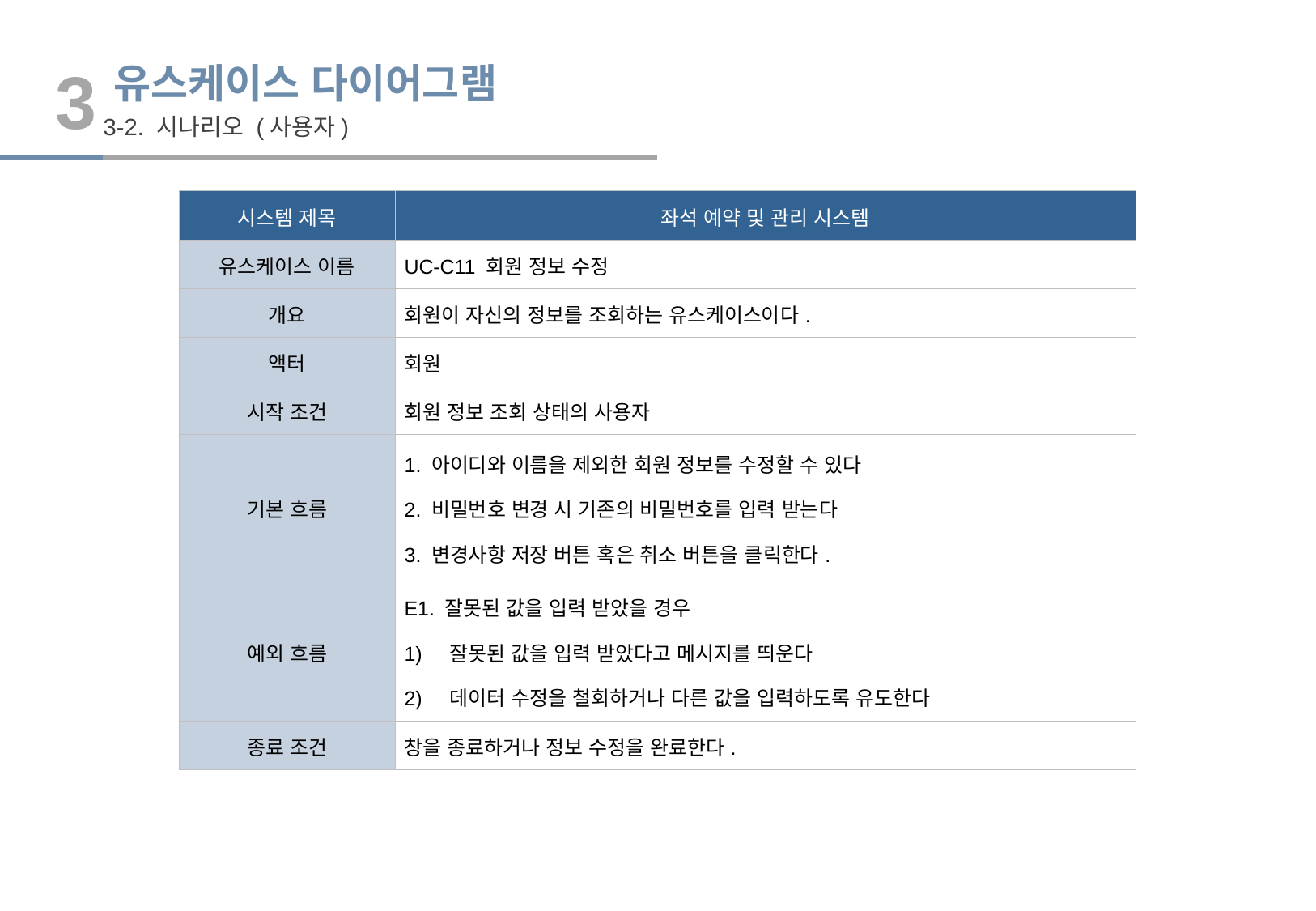

3
유스케이스 다이어그램
3-2. 시나리오 (사용자)
| 시스템 제목 | 좌석 예약 및 관리 시스템 |
| --- | --- |
| 유스케이스 이름 | UC-C11 회원 정보 수정 |
| 개요 | 회원이 자신의 정보를 조회하는 유스케이스이다. |
| 액터 | 회원 |
| 시작 조건 | 회원 정보 조회 상태의 사용자 |
| 기본 흐름 | 1. 아이디와 이름을 제외한 회원 정보를 수정할 수 있다 2. 비밀번호 변경 시 기존의 비밀번호를 입력 받는다 3. 변경사항 저장 버튼 혹은 취소 버튼을 클릭한다. |
| 예외 흐름 | E1. 잘못된 값을 입력 받았을 경우 잘못된 값을 입력 받았다고 메시지를 띄운다 데이터 수정을 철회하거나 다른 값을 입력하도록 유도한다 |
| 종료 조건 | 창을 종료하거나 정보 수정을 완료한다. |